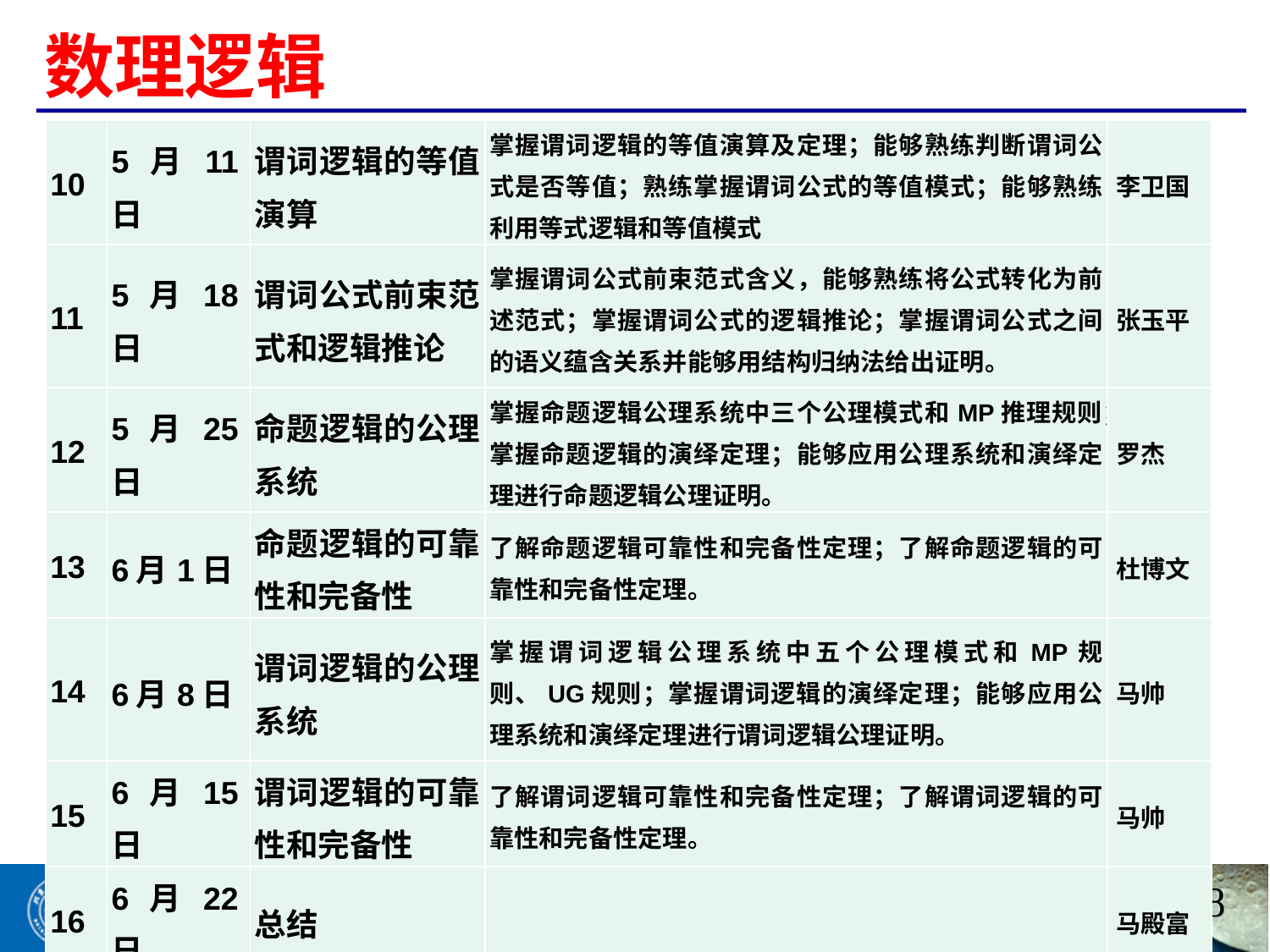

# 数理逻辑
| 10 | 5月11日 | 谓词逻辑的等值演算 | 掌握谓词逻辑的等值演算及定理；能够熟练判断谓词公式是否等值；熟练掌握谓词公式的等值模式；能够熟练利用等式逻辑和等值模式 | 李卫国 |
| --- | --- | --- | --- | --- |
| 11 | 5月18日 | 谓词公式前束范式和逻辑推论 | 掌握谓词公式前束范式含义，能够熟练将公式转化为前述范式；掌握谓词公式的逻辑推论；掌握谓词公式之间的语义蕴含关系并能够用结构归纳法给出证明。 | 张玉平 |
| 12 | 5月25日 | 命题逻辑的公理系统 | 掌握命题逻辑公理系统中三个公理模式和MP推理规则；掌握命题逻辑的演绎定理；能够应用公理系统和演绎定理进行命题逻辑公理证明。 | 罗杰 |
| 13 | 6月1日 | 命题逻辑的可靠性和完备性 | 了解命题逻辑可靠性和完备性定理；了解命题逻辑的可靠性和完备性定理。 | 杜博文 |
| 14 | 6月8日 | 谓词逻辑的公理系统 | 掌握谓词逻辑公理系统中五个公理模式和MP规则、UG规则；掌握谓词逻辑的演绎定理；能够应用公理系统和演绎定理进行谓词逻辑公理证明。 | 马帅 |
| 15 | 6月15日 | 谓词逻辑的可靠性和完备性 | 了解谓词逻辑可靠性和完备性定理；了解谓词逻辑的可靠性和完备性定理。 | 马帅 |
| 16 | 6月22日 | 总结 |  | 马殿富 |